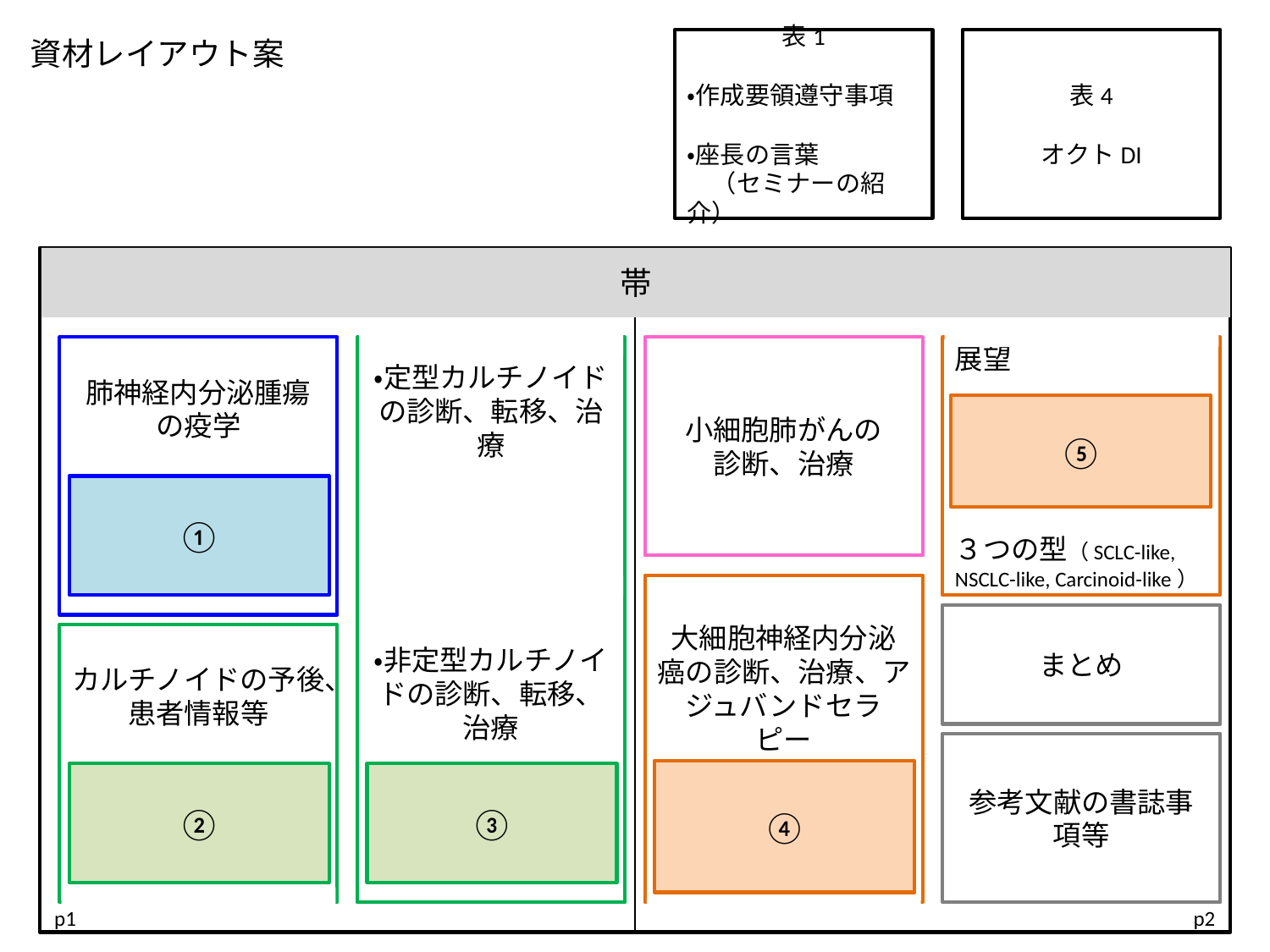

資材レイアウト案
表1

・作成要領遵守事項

・座長の言葉
　（セミナーの紹介）
表4

オクトDI

帯

肺神経内分泌腫瘍の疫学

・定型カルチノイドの診断、転移、治療

小細胞肺がんの
診断、治療
展望

３つの型（SCLC-like, NSCLC-like, Carcinoid-like）
⑤
①
大細胞神経内分泌癌の診断、治療、アジュバンドセラピー

・非定型カルチノイドの診断、転移、治療

まとめ
カルチノイドの予後、患者情報等

参考文献の書誌事項等
④
②
③

p1
p2